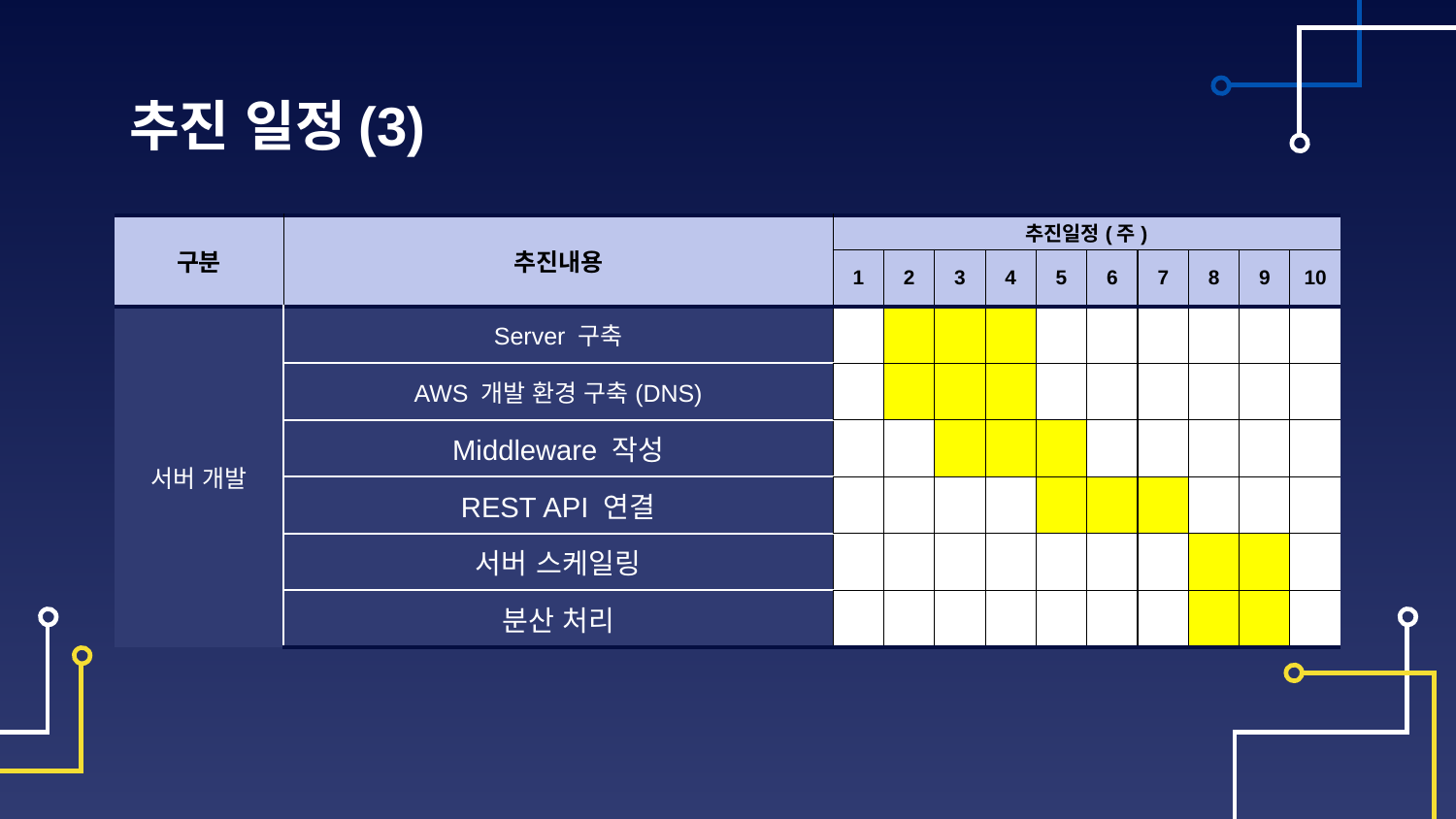

# 추진 일정(3)
| 구분 | 추진내용 | 추진일정(주) |  |  |  |  |  |  |  |  |  |
| --- | --- | --- | --- | --- | --- | --- | --- | --- | --- | --- | --- |
|  |  | 1 | 2 | 3 | 4 | 5 | 6 | 7 | 8 | 9 | 10 |
| 서버 개발 | Server 구축 |  |  |  |  |  |  |  |  |  |  |
| 분석 | AWS 개발 환경 구축(DNS) |  |  |  |  |  |  |  |  |  |  |
| 디자인 | Middleware 작성 |  |  |  |  |  |  |  |  |  |  |
|  | REST API 연결 |  |  |  |  |  |  |  |  |  |  |
|  | 서버 스케일링 |  |  |  |  |  |  |  |  |  |  |
|  | 분산 처리 |  |  |  |  |  |  |  |  |  |  |